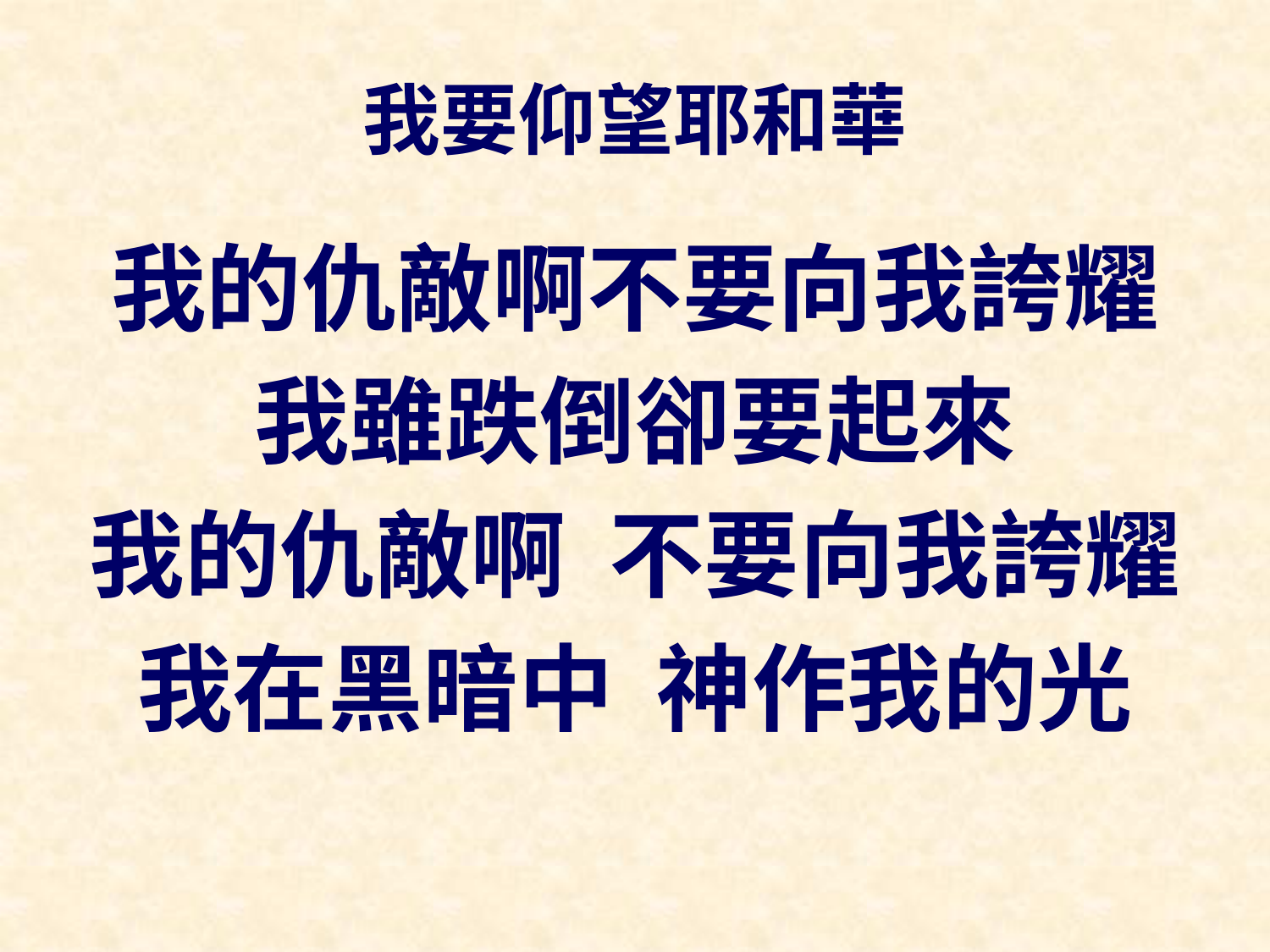

# 我要仰望耶和華
我的仇敵啊不要向我誇耀
我雖跌倒卻要起來
我的仇敵啊  不要向我誇耀
我在黑暗中  神作我的光